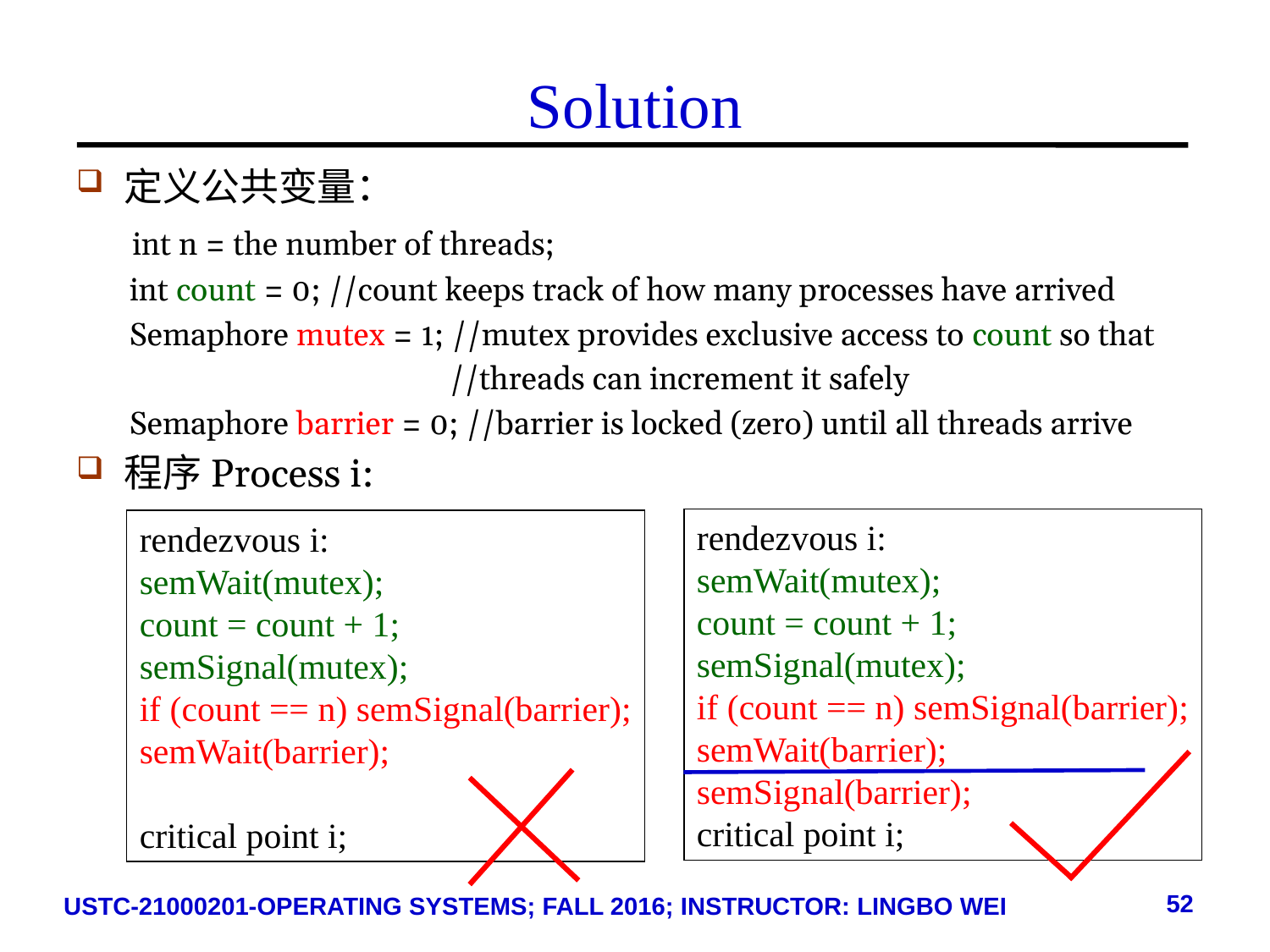

# Solution
定义公共变量：
      int n = the number of threads;
       int count = 0; //count keeps track of how many processes have arrived
       Semaphore mutex = 1; //mutex provides exclusive access to count so that
                                                 //threads can increment it safely
       Semaphore barrier = 0; //barrier is locked (zero) until all threads arrive
程序Process i:

rendezvous i:
semWait(mutex);
count = count + 1;
semSignal(mutex);
if (count == n) semSignal(barrier);
semWait(barrier);
semSignal(barrier);
critical point i;
rendezvous i:
semWait(mutex);
count = count + 1;
semSignal(mutex);
if (count == n) semSignal(barrier);
semWait(barrier);

critical point i;
52
USTC-21000201-OPERATING SYSTEMS; FALL 2016; INSTRUCTOR: LINGBO WEI